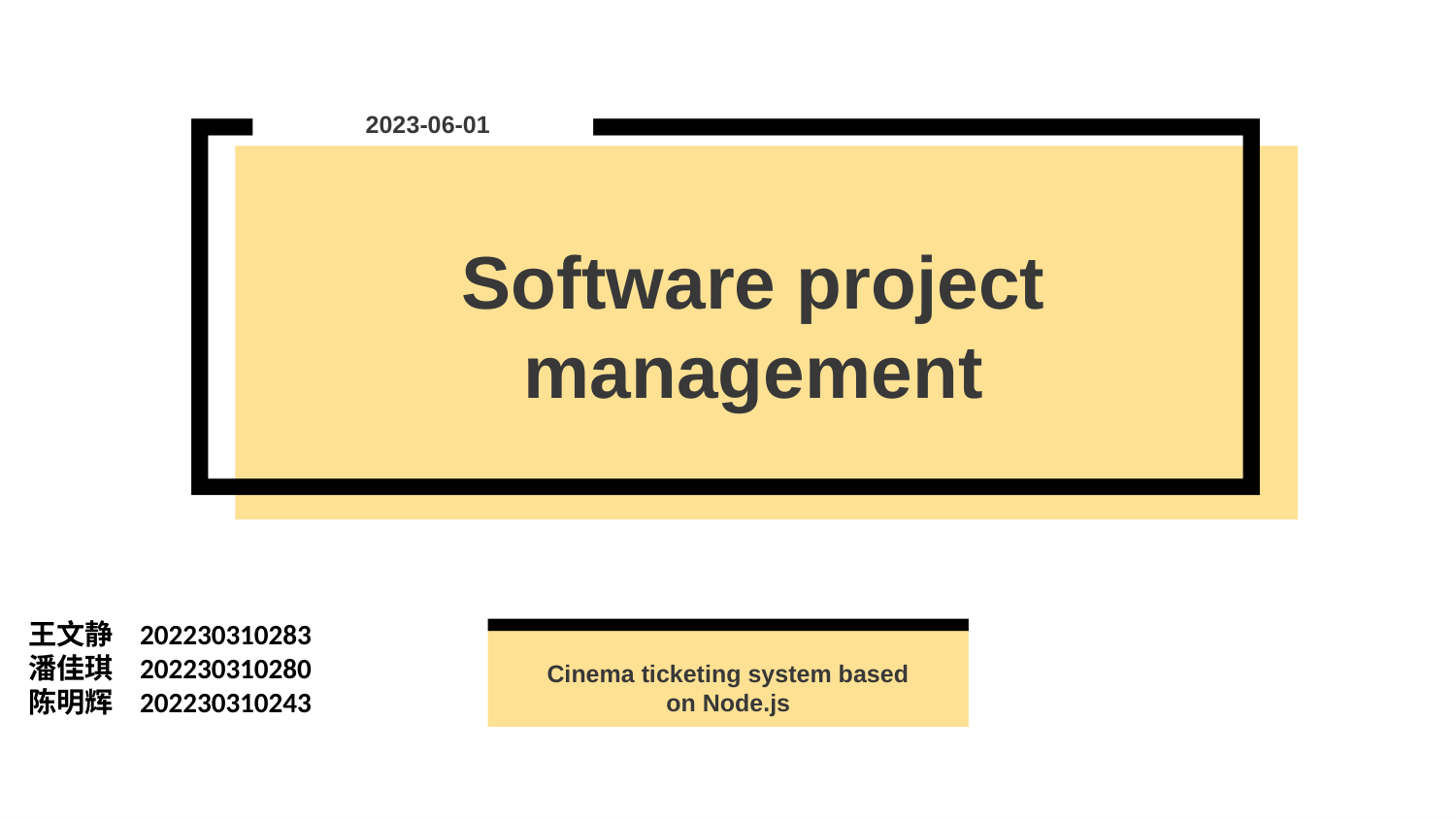

2023-06-01
Software project management

王文静   202230310283
潘佳琪   202230310280
陈明辉   202230310243
Cinema ticketing system based on Node.js